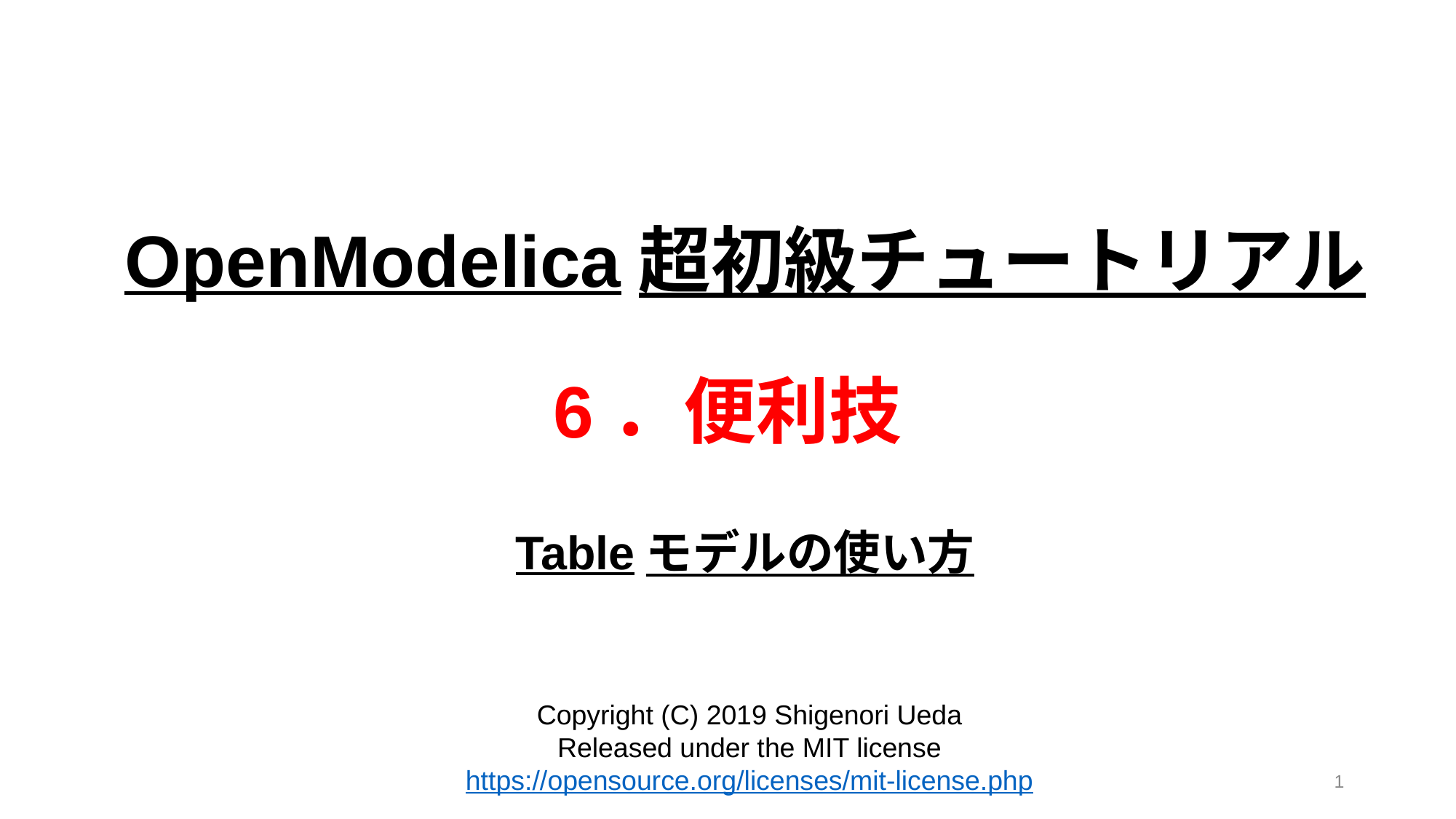

OpenModelica超初級チュートリアル
6．便利技
Tableモデルの使い方
Copyright (C) 2019 Shigenori Ueda
Released under the MIT license
https://opensource.org/licenses/mit-license.php

1